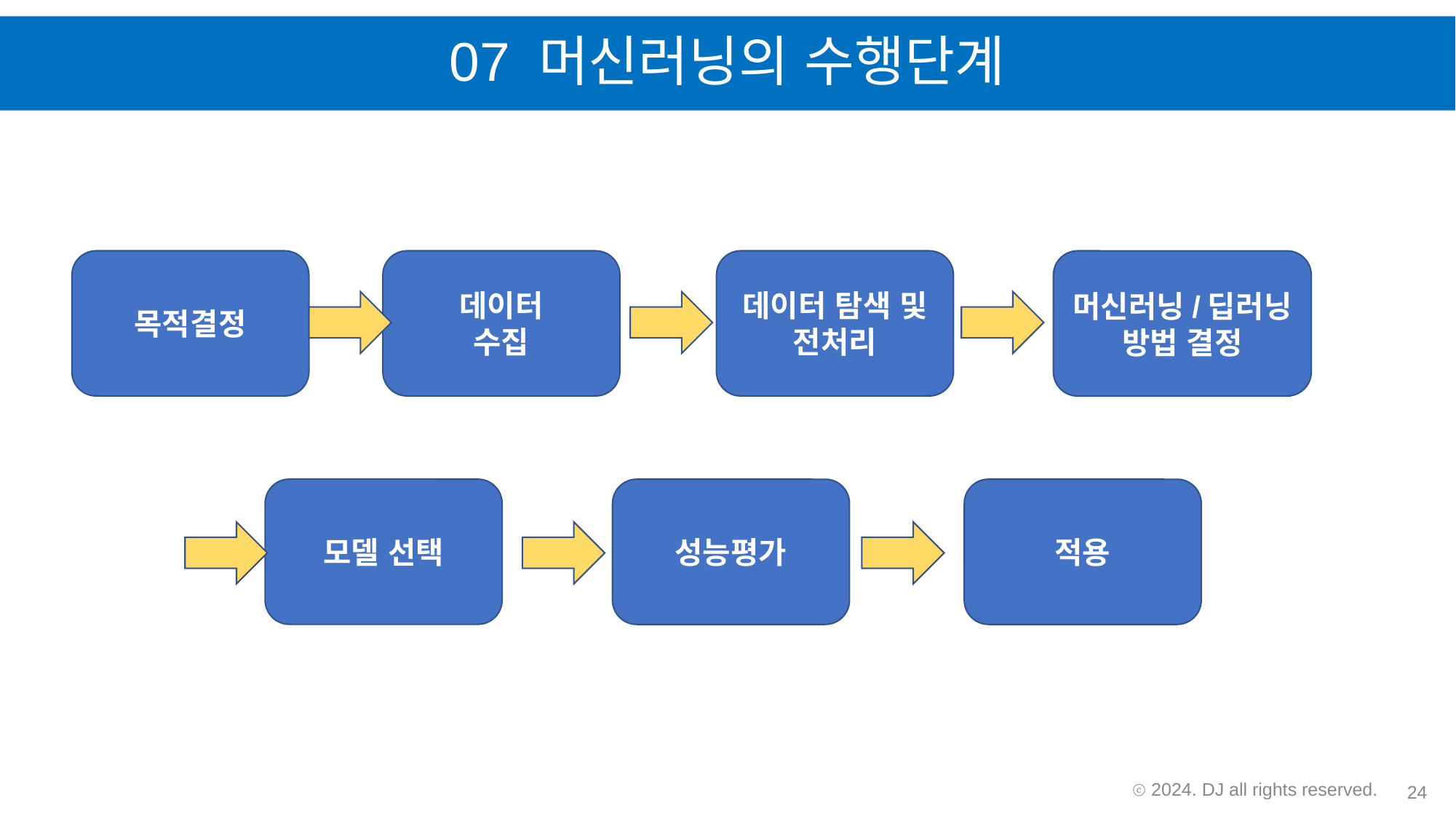

# 07 머신러닝의 수행단계
목적결정
데이터
수집
데이터 탐색 및 전처리
머신러닝/딥러닝
방법 결정

모델 선택
성능평가
적용

ⓒ 2024. DJ all rights reserved.
24